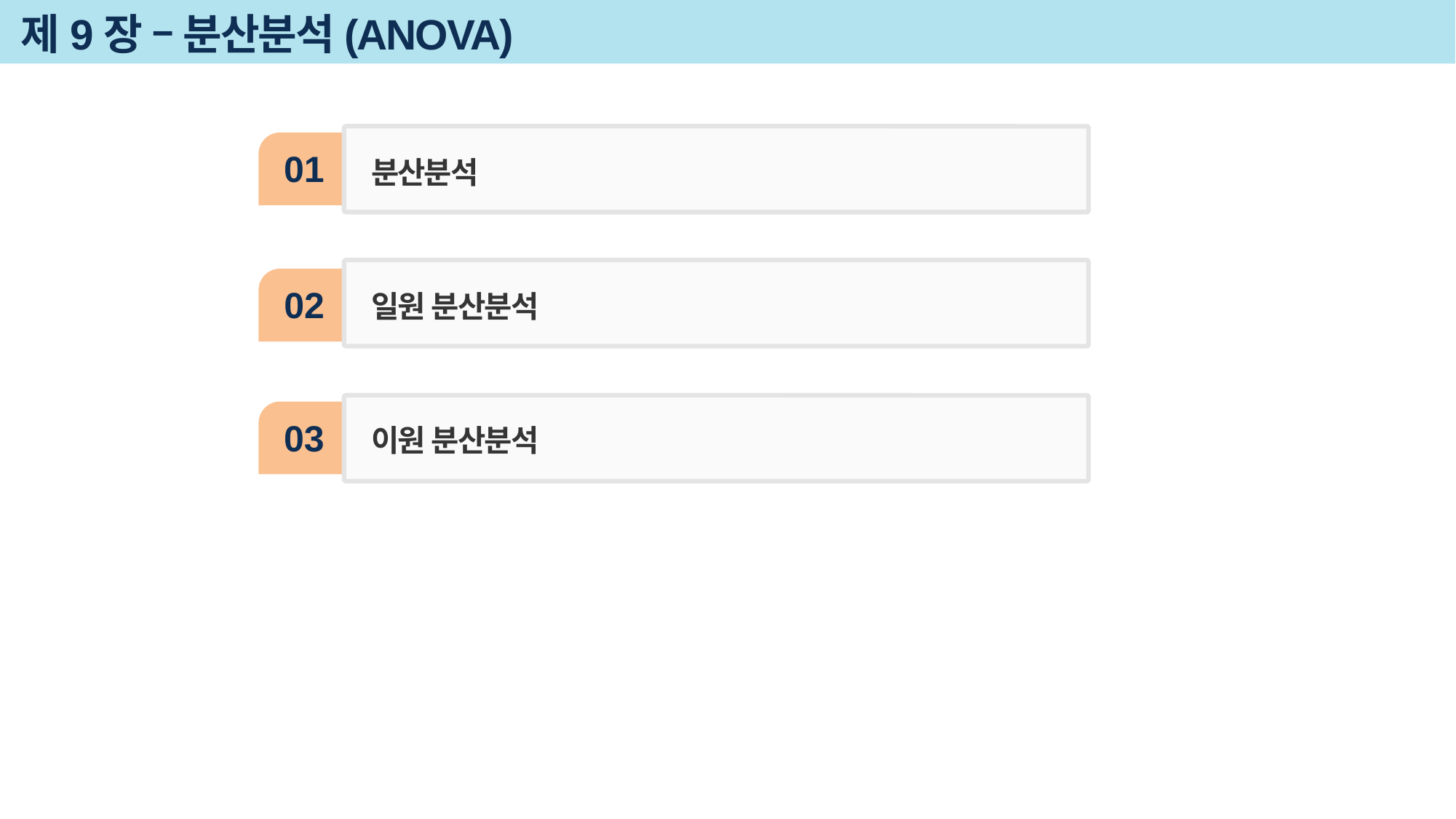

# 제9장 – 분산분석(ANOVA)

01
분산분석

일원 분산분석
02

03
이원 분산분석